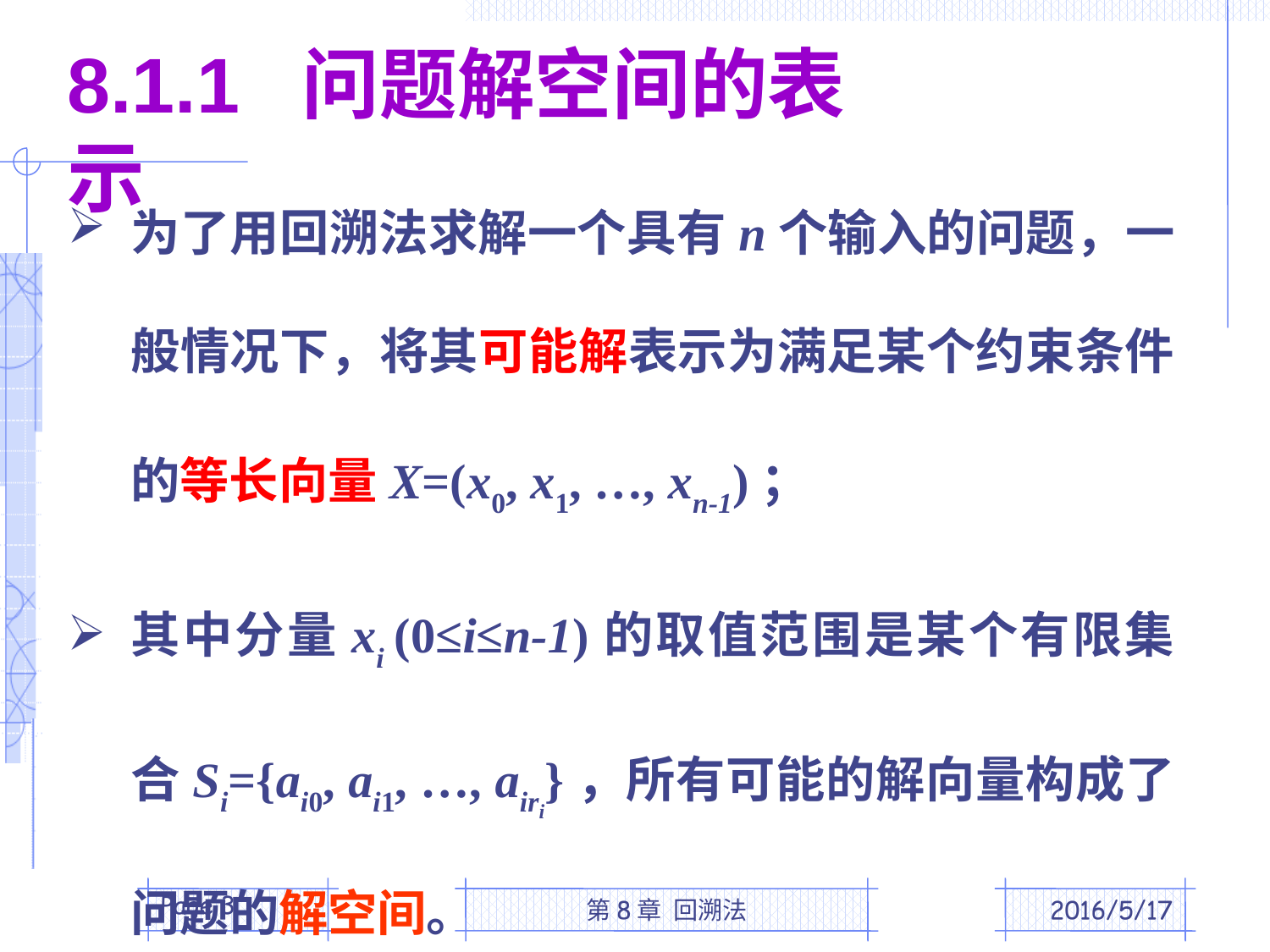

8.1.1  问题解空间的表示
为了用回溯法求解一个具有n个输入的问题，一般情况下，将其可能解表示为满足某个约束条件的等长向量X=(x0, x1, …, xn-1)；
其中分量xi (0≤i≤n-1)的取值范围是某个有限集合Si={ai0, ai1, …, airi}，所有可能的解向量构成了问题的解空间。
Page 3
第8章  回溯法
2016/5/17